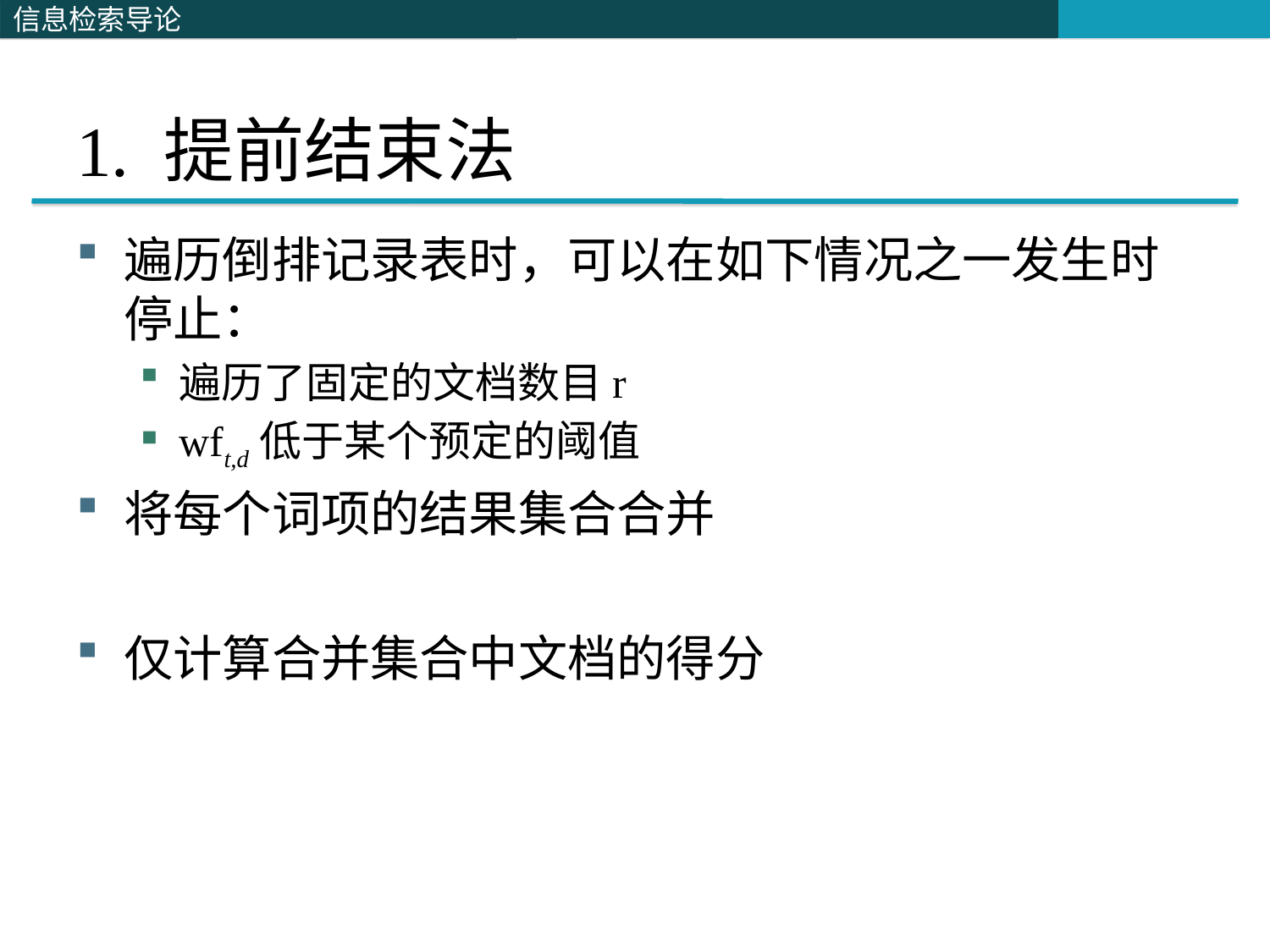

# 1. 提前结束法
遍历倒排记录表时，可以在如下情况之一发生时停止：
遍历了固定的文档数目r
wft,d低于某个预定的阈值
将每个词项的结果集合合并

仅计算合并集合中文档的得分